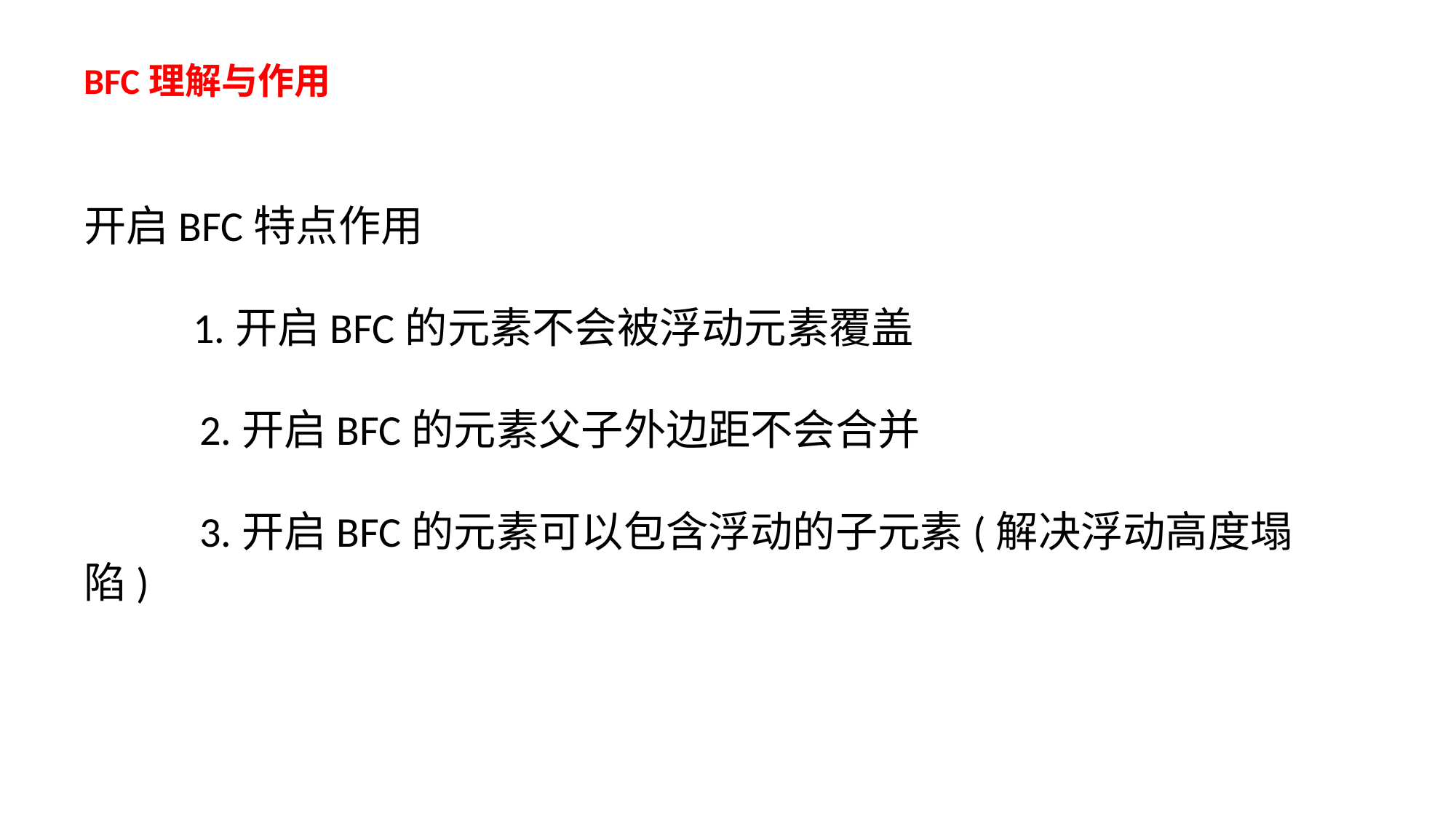

BFC理解与作用
开启BFC特点作用

	1.开启BFC的元素不会被浮动元素覆盖

            2.开启BFC的元素父子外边距不会合并

            3.开启BFC的元素可以包含浮动的子元素(解决浮动高度塌陷)